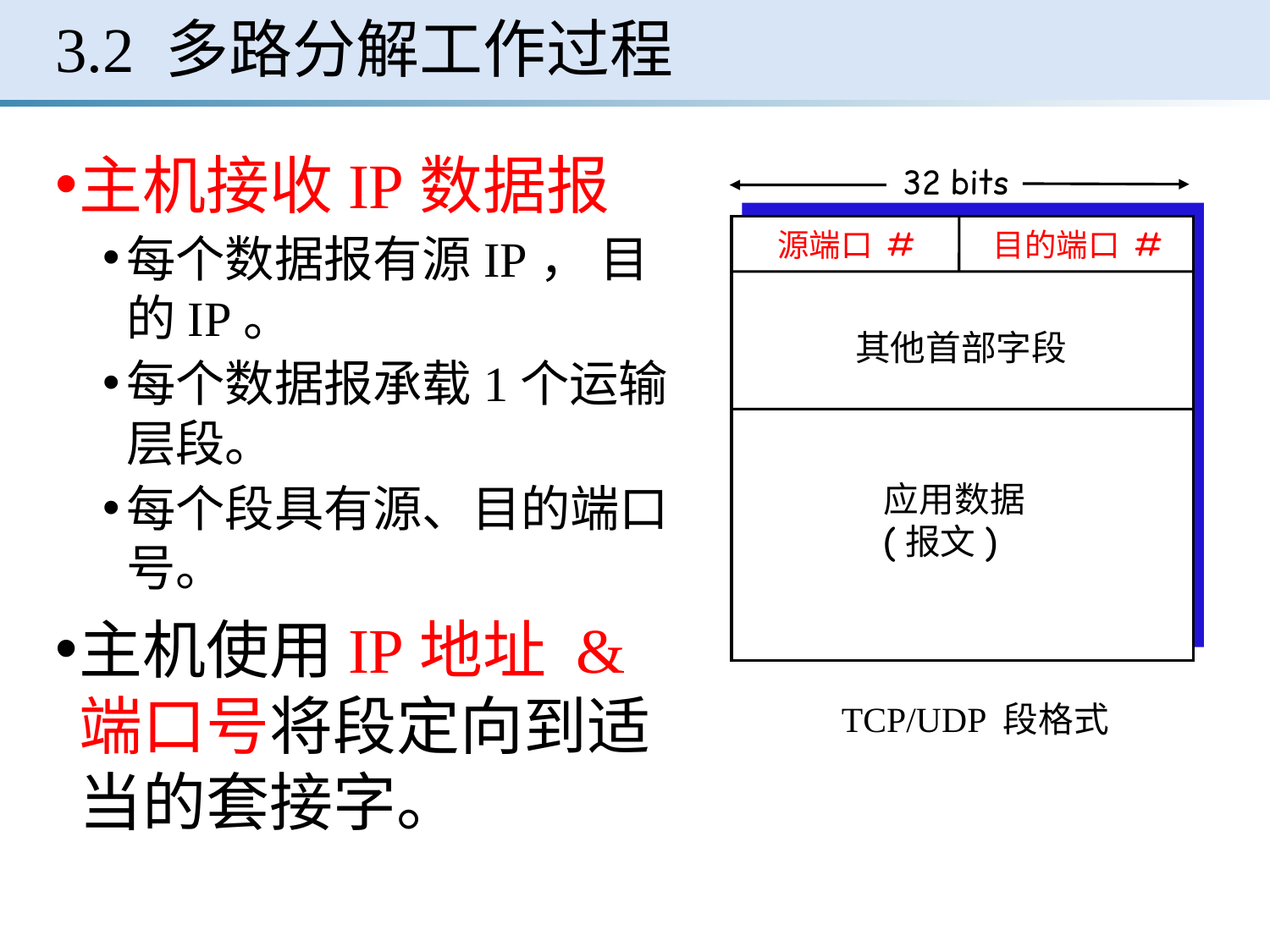

# 3.2 多路分解工作过程
主机接收IP数据报
每个数据报有源IP， 目的IP。
每个数据报承载1个运输层段。
每个段具有源、目的端口号。
主机使用IP地址 &端口号将段定向到适当的套接字。
32 bits

源端口 #
目的端口 #

其他首部字段

应用数据
(报文)
TCP/UDP 段格式